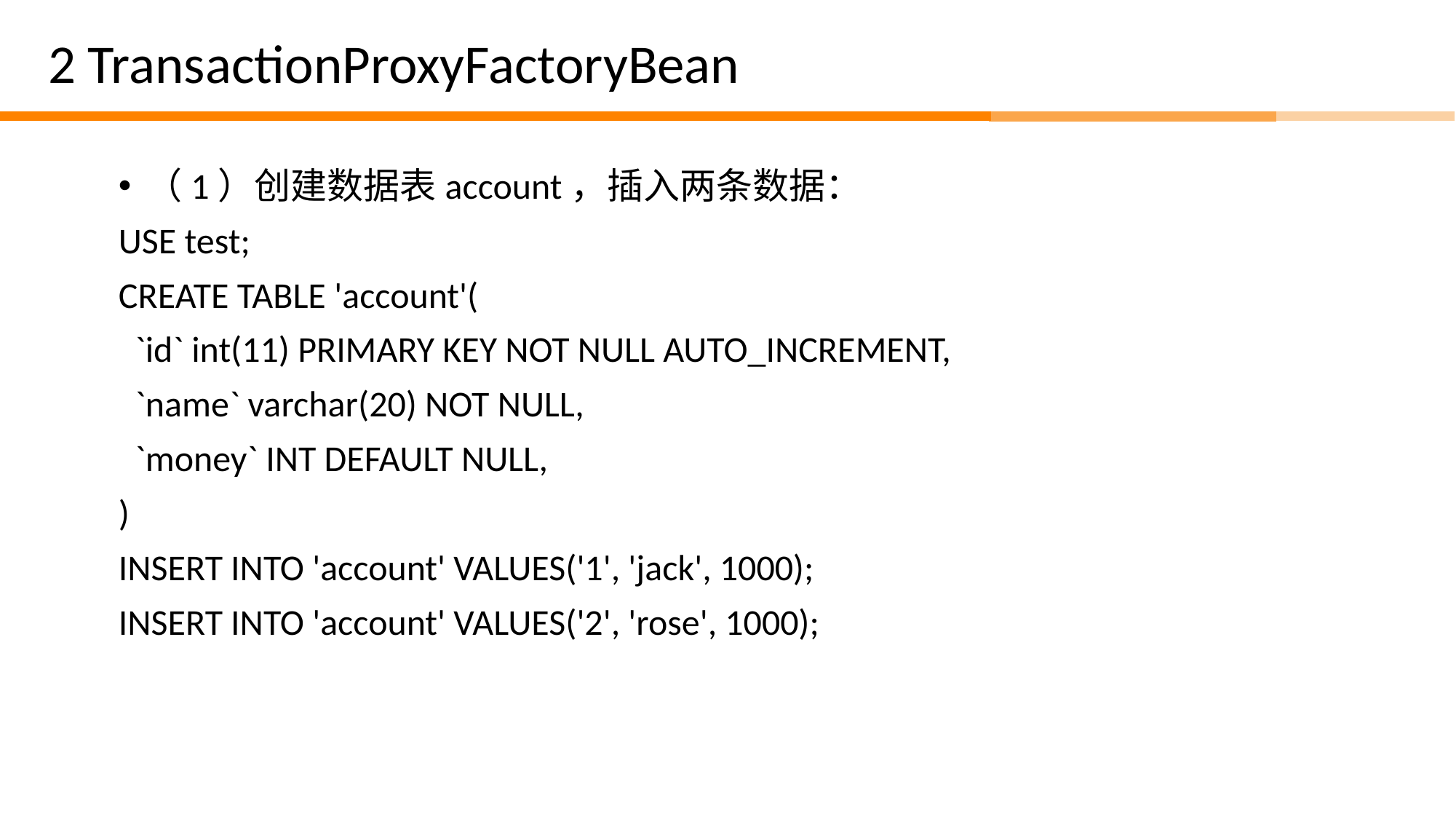

# 2 TransactionProxyFactoryBean
（1）创建数据表account，插入两条数据：
USE test;
CREATE TABLE 'account'(
  `id` int(11) PRIMARY KEY NOT NULL AUTO_INCREMENT,
  `name` varchar(20) NOT NULL,
  `money` INT DEFAULT NULL,
)
INSERT INTO 'account' VALUES('1', 'jack', 1000);
INSERT INTO 'account' VALUES('2', 'rose', 1000);